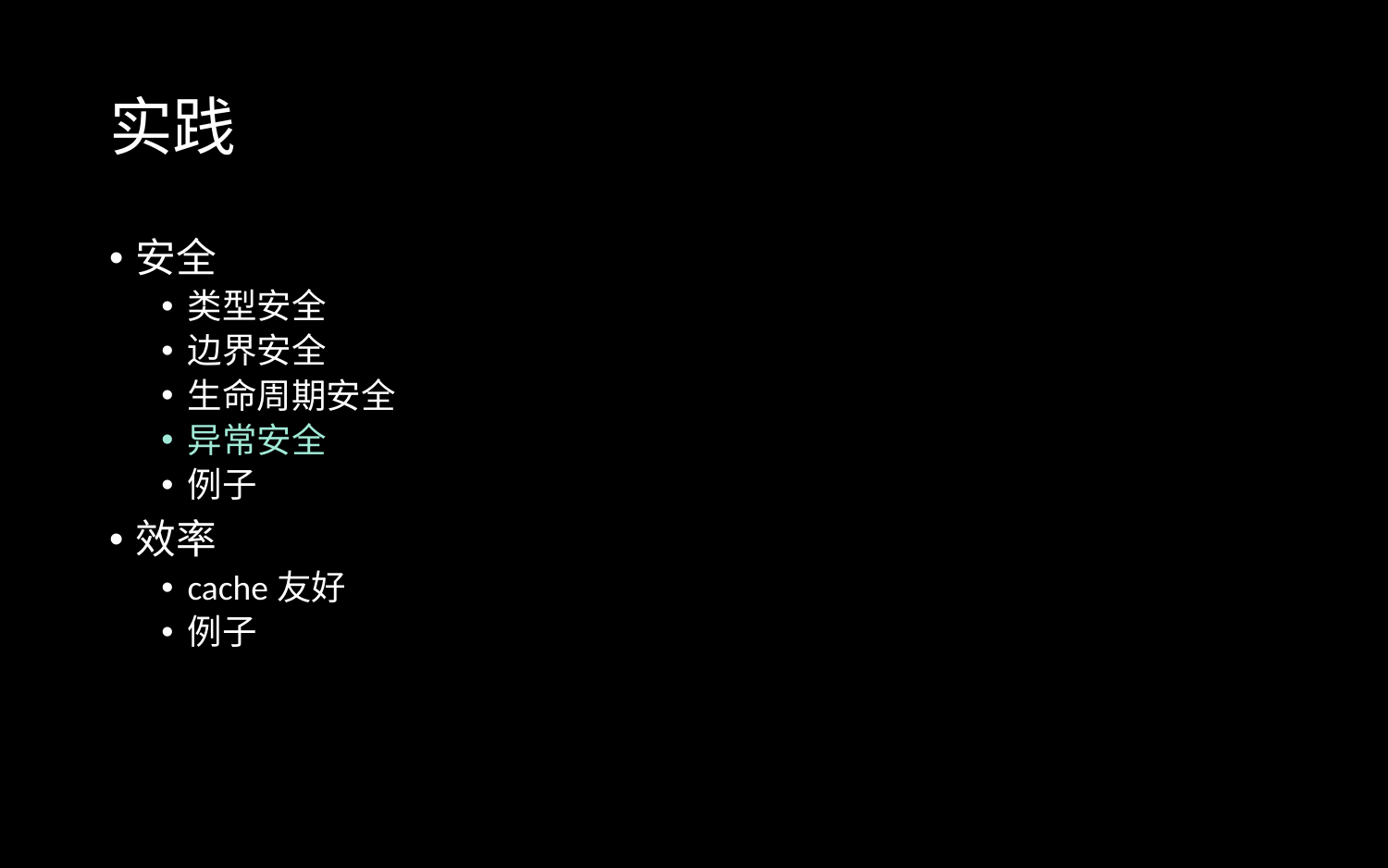

# 实践
安全
类型安全
边界安全
生命周期安全
异常安全
例子
效率
cache友好
例子